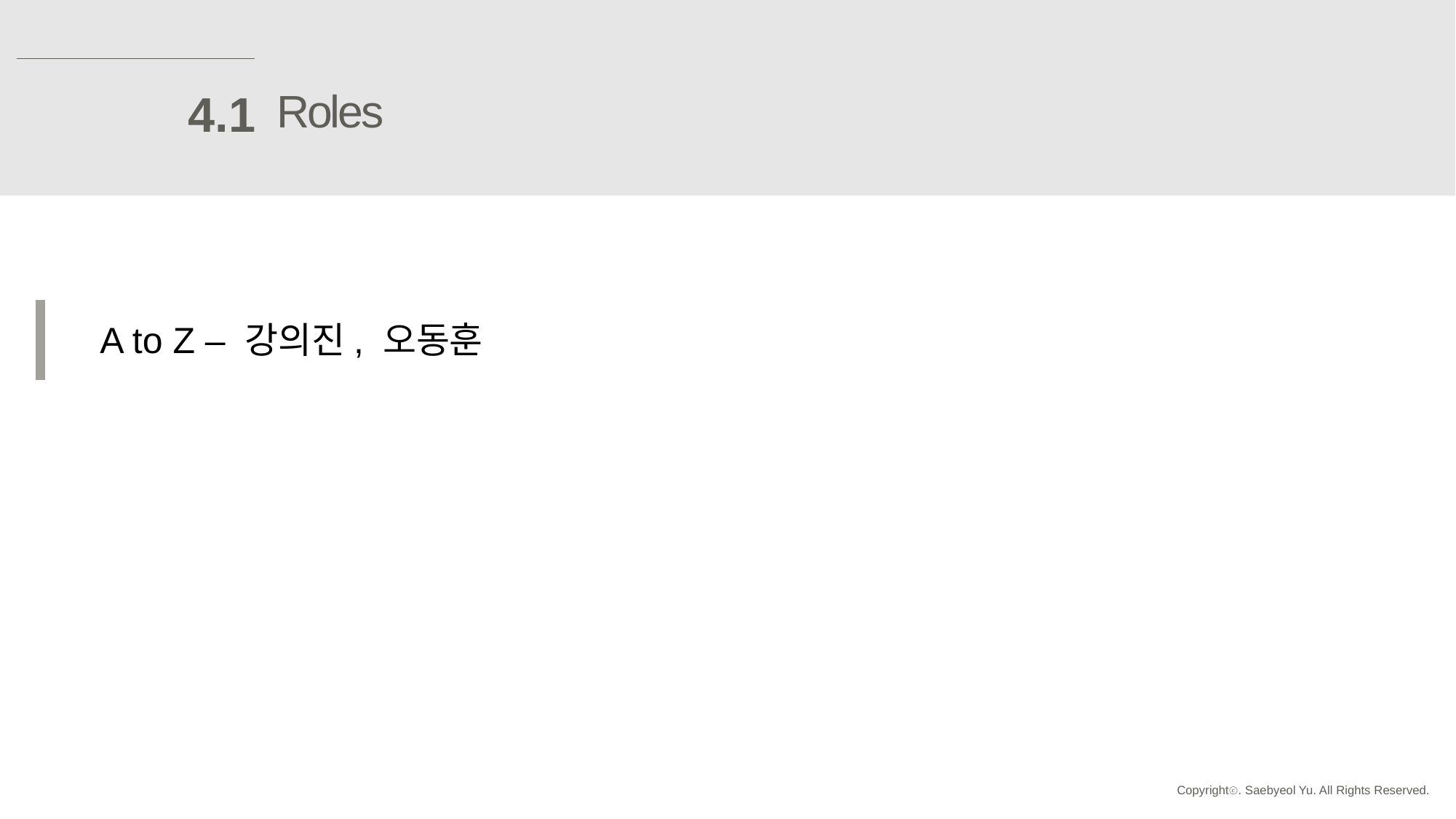

Roles
4.1
A to Z – 강의진, 오동훈